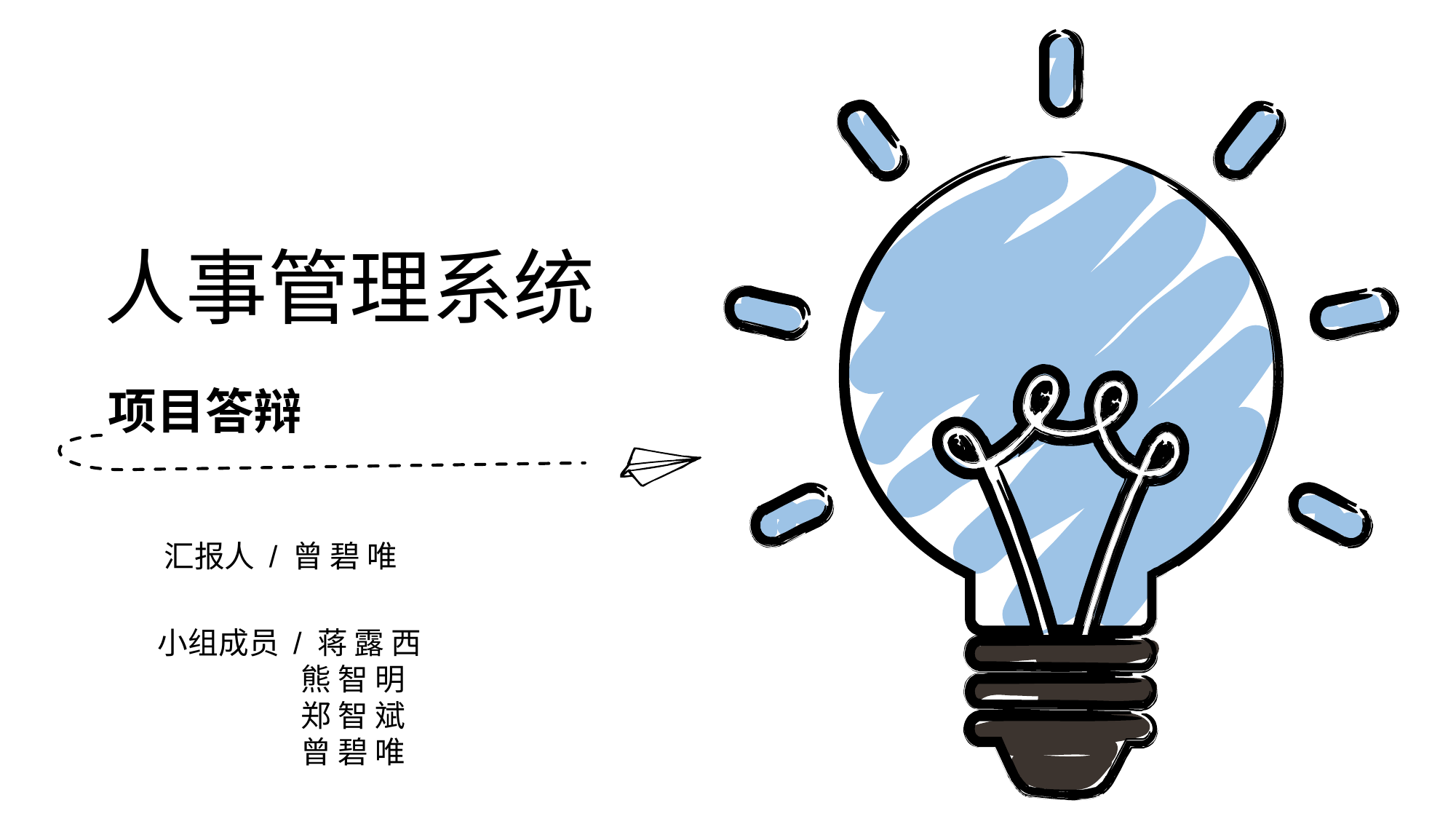

人事管理系统
项目答辩

汇报人 / 曾 碧 唯
小组成员 / 蒋 露 西
	    熊 智 明
	    郑 智 斌
	    曾 碧 唯